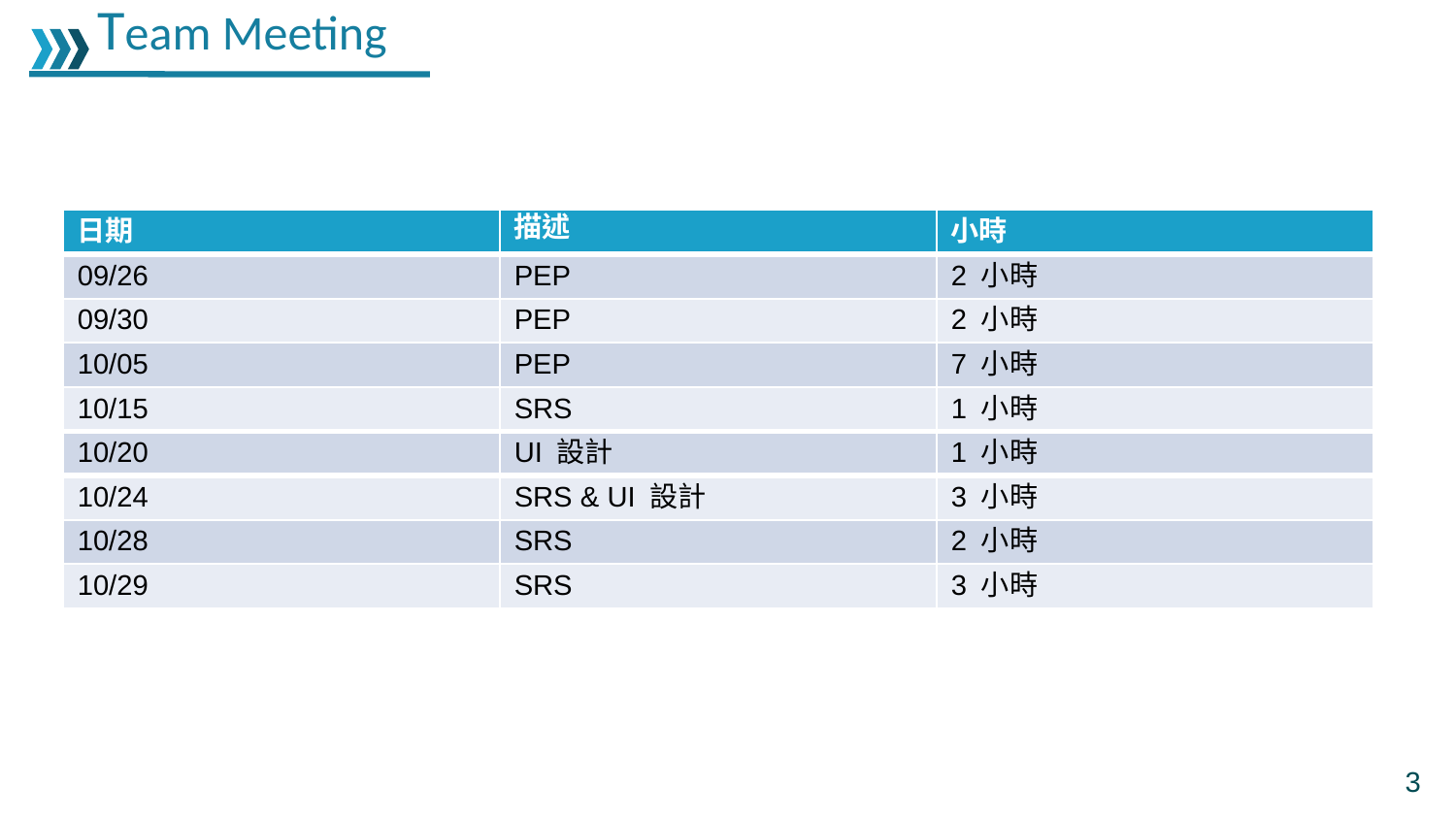

Team Meeting

| 日期 | 描述 | 小時 |
| --- | --- | --- |
| 09/26 | PEP | 2 小時 |
| 09/30 | PEP | 2 小時 |
| 10/05 | PEP | 7 小時 |
| 10/15 | SRS | 1 小時 |
| 10/20 | UI 設計 | 1 小時 |
| 10/24 | SRS & UI 設計 | 3 小時 |
| 10/28 | SRS | 2 小時 |
| 10/29 | SRS | 3 小時 |
3